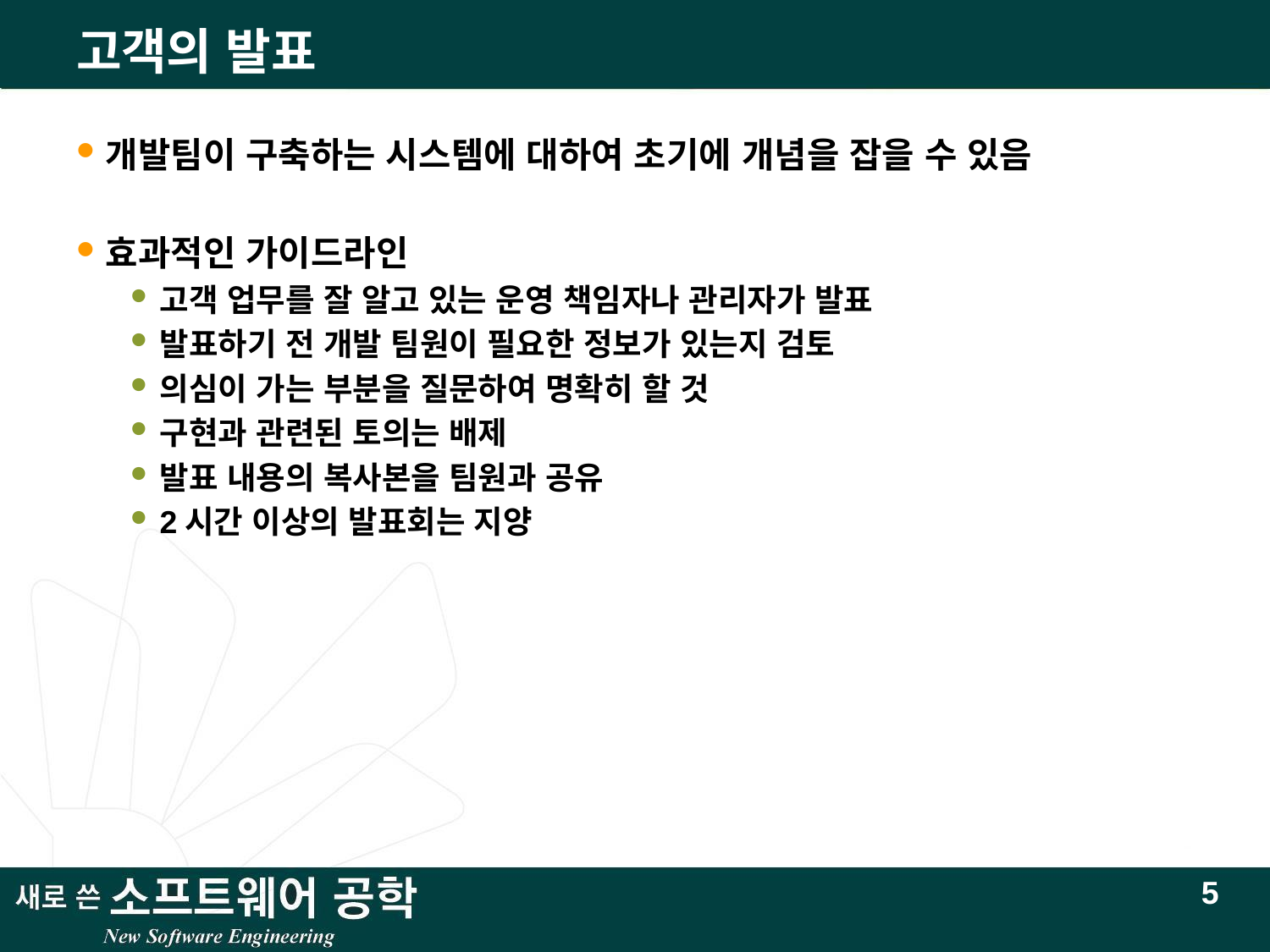

# 고객의 발표
개발팀이 구축하는 시스템에 대하여 초기에 개념을 잡을 수 있음

효과적인 가이드라인
고객 업무를 잘 알고 있는 운영 책임자나 관리자가 발표
발표하기 전 개발 팀원이 필요한 정보가 있는지 검토
의심이 가는 부분을 질문하여 명확히 할 것
구현과 관련된 토의는 배제
발표 내용의 복사본을 팀원과 공유
2시간 이상의 발표회는 지양
5